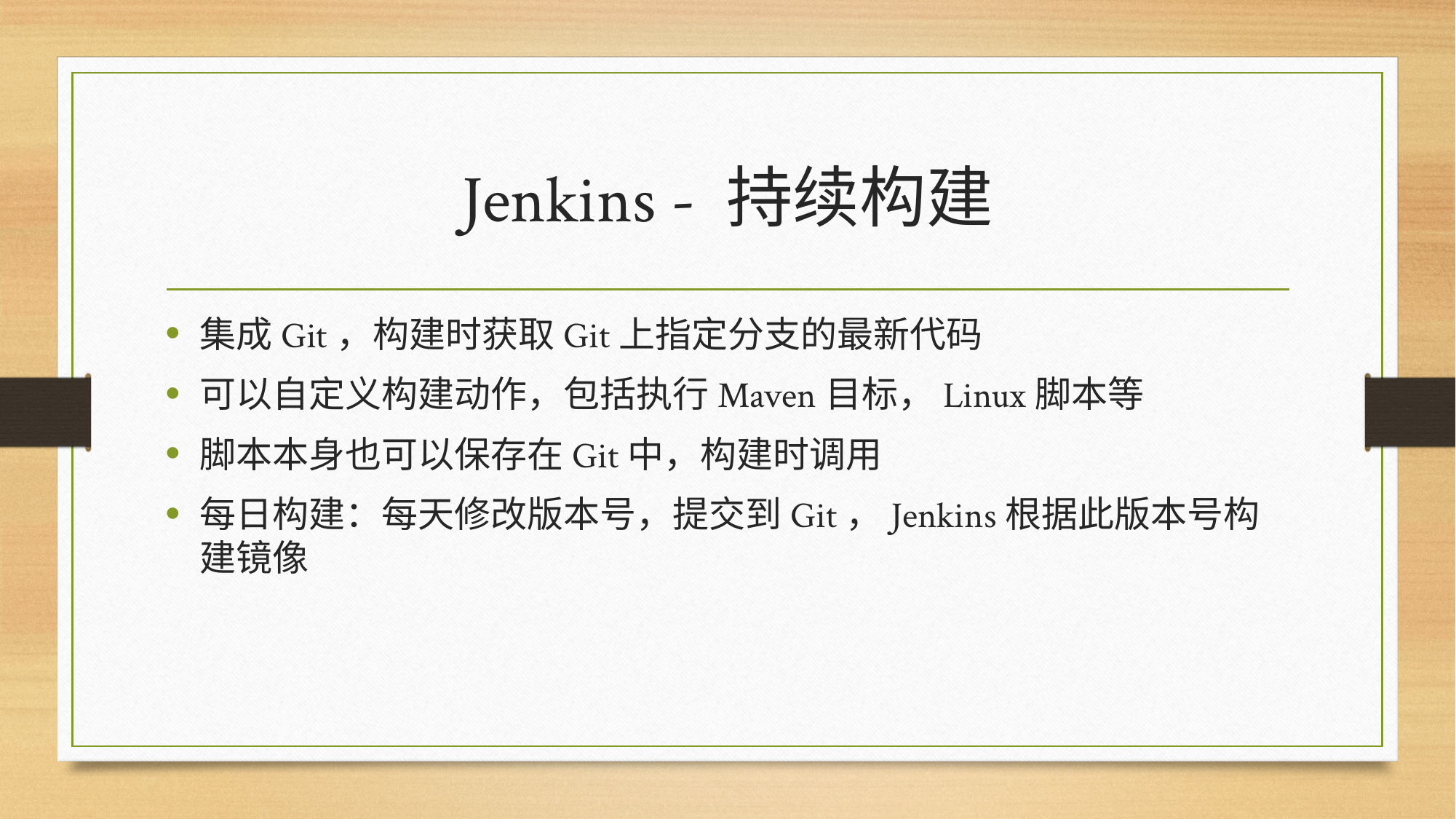

# Jenkins - 持续构建
集成Git，构建时获取Git上指定分支的最新代码
可以自定义构建动作，包括执行Maven目标，Linux脚本等
脚本本身也可以保存在Git中，构建时调用
每日构建：每天修改版本号，提交到Git，Jenkins根据此版本号构建镜像